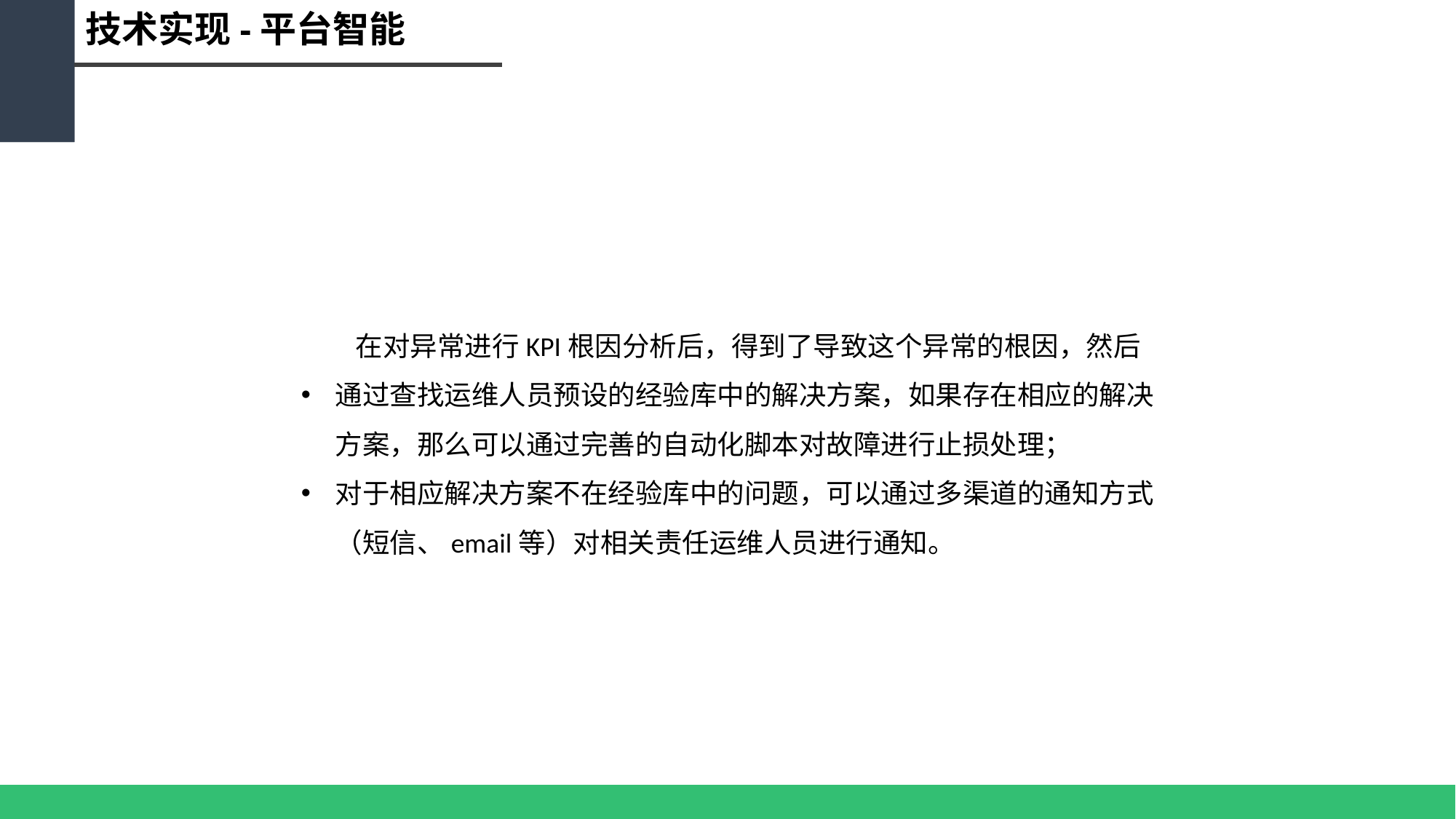

技术实现-平台智能
在对异常进行KPI根因分析后，得到了导致这个异常的根因，然后
通过查找运维人员预设的经验库中的解决方案，如果存在相应的解决方案，那么可以通过完善的自动化脚本对故障进行止损处理；
对于相应解决方案不在经验库中的问题，可以通过多渠道的通知方式（短信、email等）对相关责任运维人员进行通知。